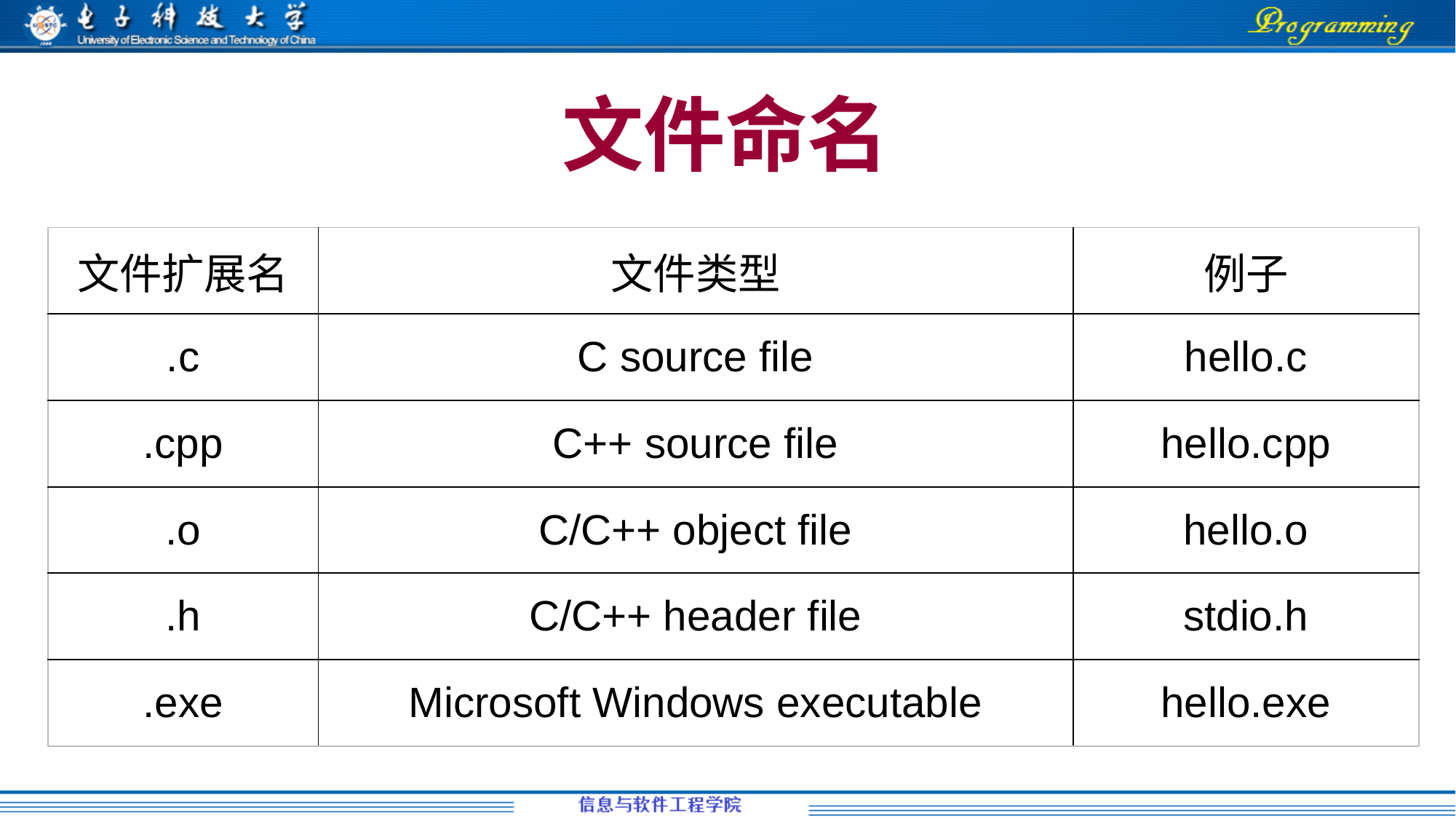

# 文件命名
| 文件扩展名 | 文件类型 | 例子 |
| --- | --- | --- |
| .c | C source file | hello.c |
| .cpp | C++ source file | hello.cpp |
| .o | C/C++ object file | hello.o |
| .h | C/C++ header file | stdio.h |
| .exe | Microsoft Windows executable | hello.exe |